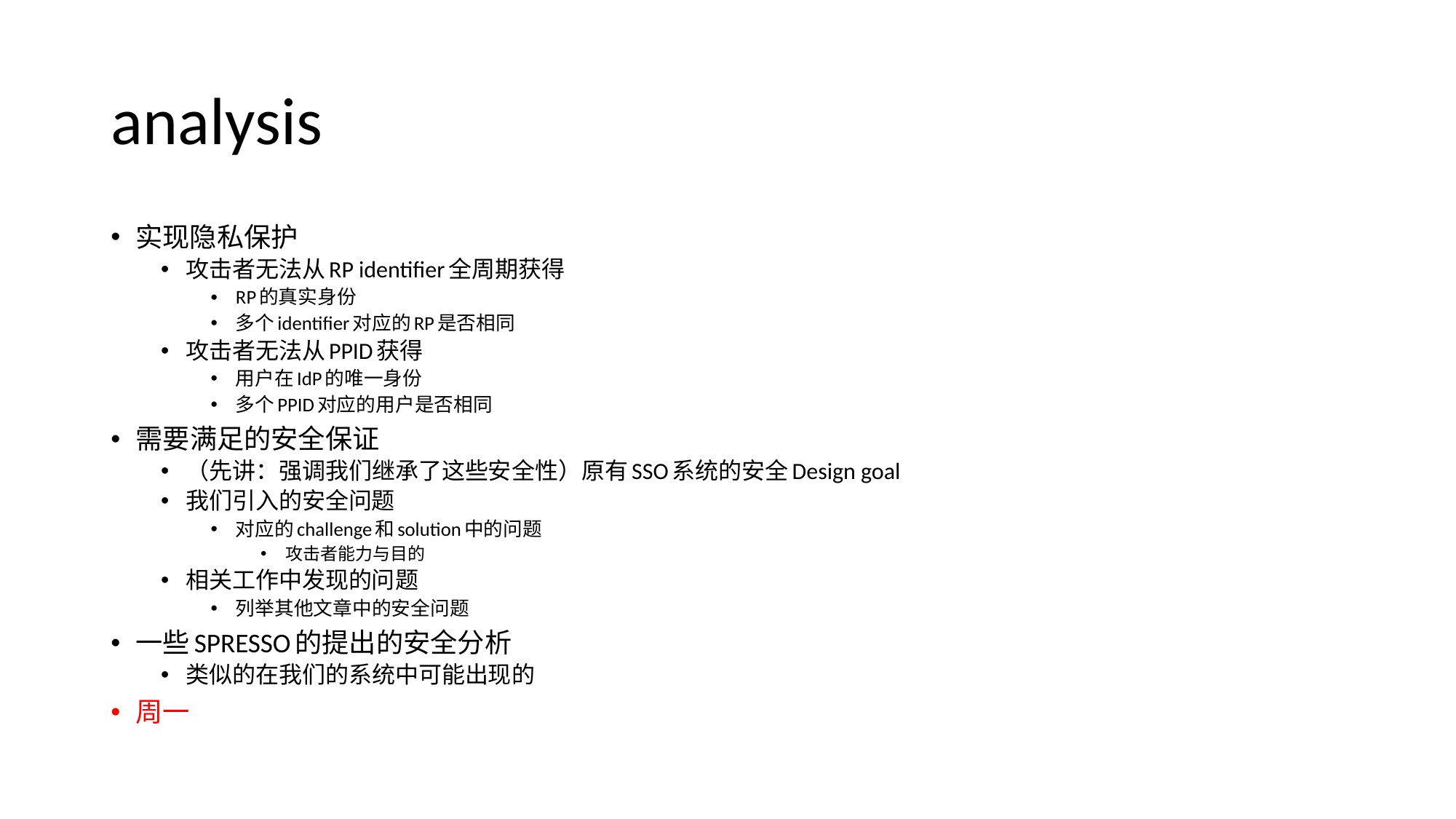

# analysis
实现隐私保护
攻击者无法从RP identifier全周期获得
RP的真实身份
多个identifier对应的RP是否相同
攻击者无法从PPID获得
用户在IdP的唯一身份
多个PPID对应的用户是否相同
需要满足的安全保证
（先讲：强调我们继承了这些安全性）原有SSO系统的安全Design goal
我们引入的安全问题
对应的challenge和solution中的问题
攻击者能力与目的
相关工作中发现的问题
列举其他文章中的安全问题
一些SPRESSO的提出的安全分析
类似的在我们的系统中可能出现的
周一